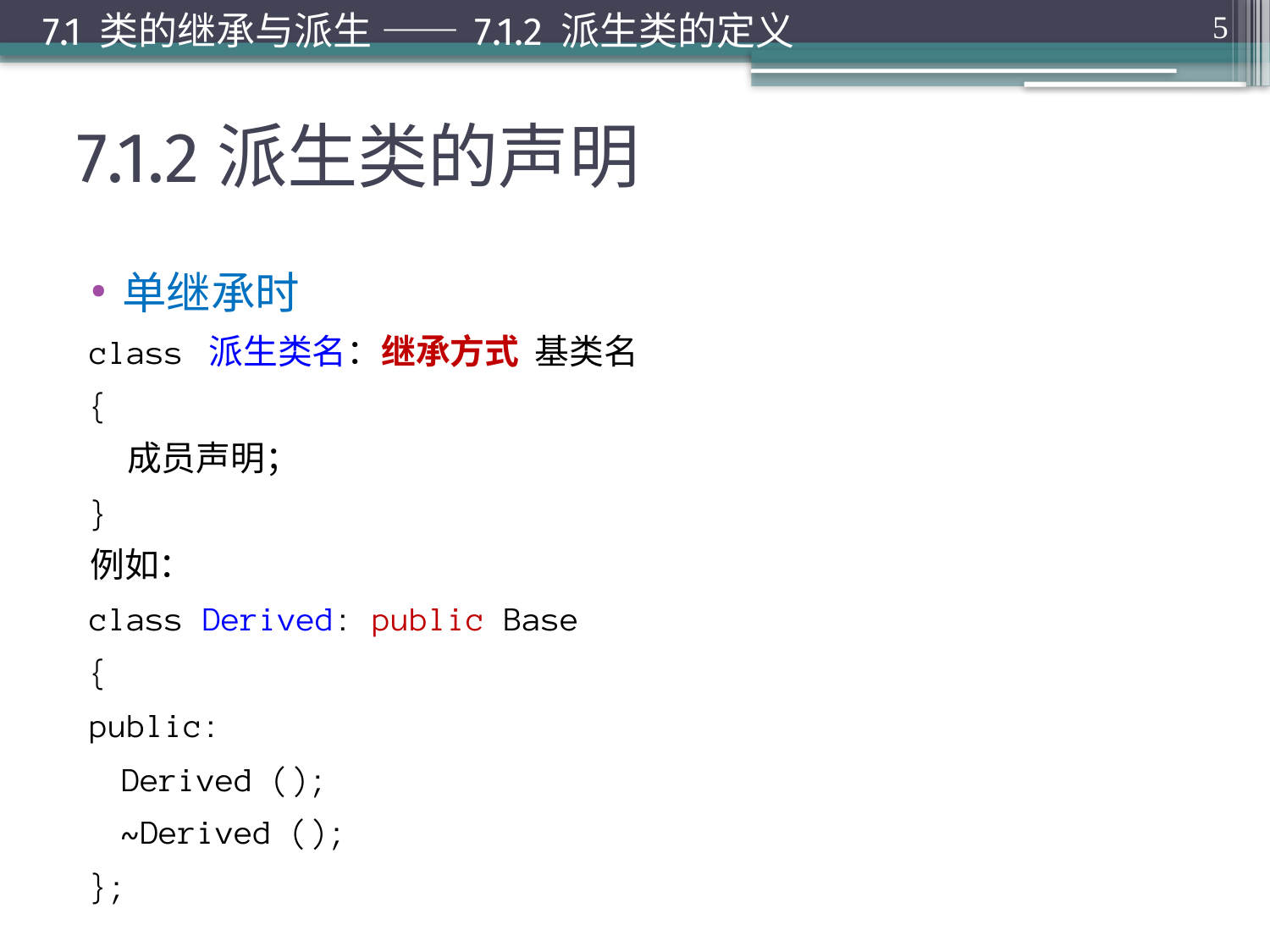

7.1 类的继承与派生 —— 7.1.2 派生类的定义
5
# 7.1.2派生类的声明
单继承时
class 派生类名：继承方式  基类名
{
    成员声明；
}
例如：
class Derived: public Base
{
public:
	Derived ();
	~Derived ();
};